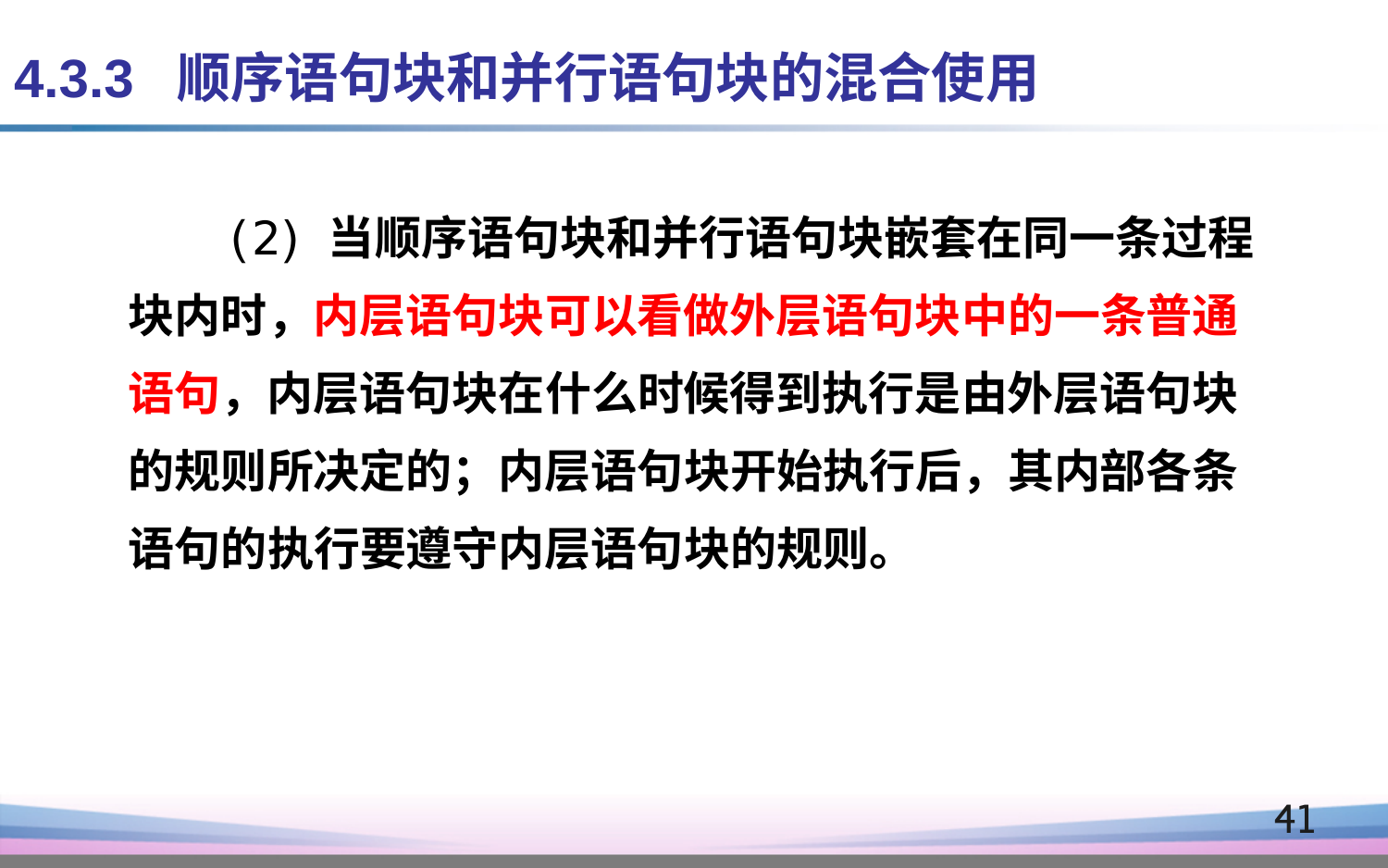

4.3.3  顺序语句块和并行语句块的混合使用
# (2) 当顺序语句块和并行语句块嵌套在同一条过程块内时，内层语句块可以看做外层语句块中的一条普通语句，内层语句块在什么时候得到执行是由外层语句块的规则所决定的；内层语句块开始执行后，其内部各条语句的执行要遵守内层语句块的规则。
41